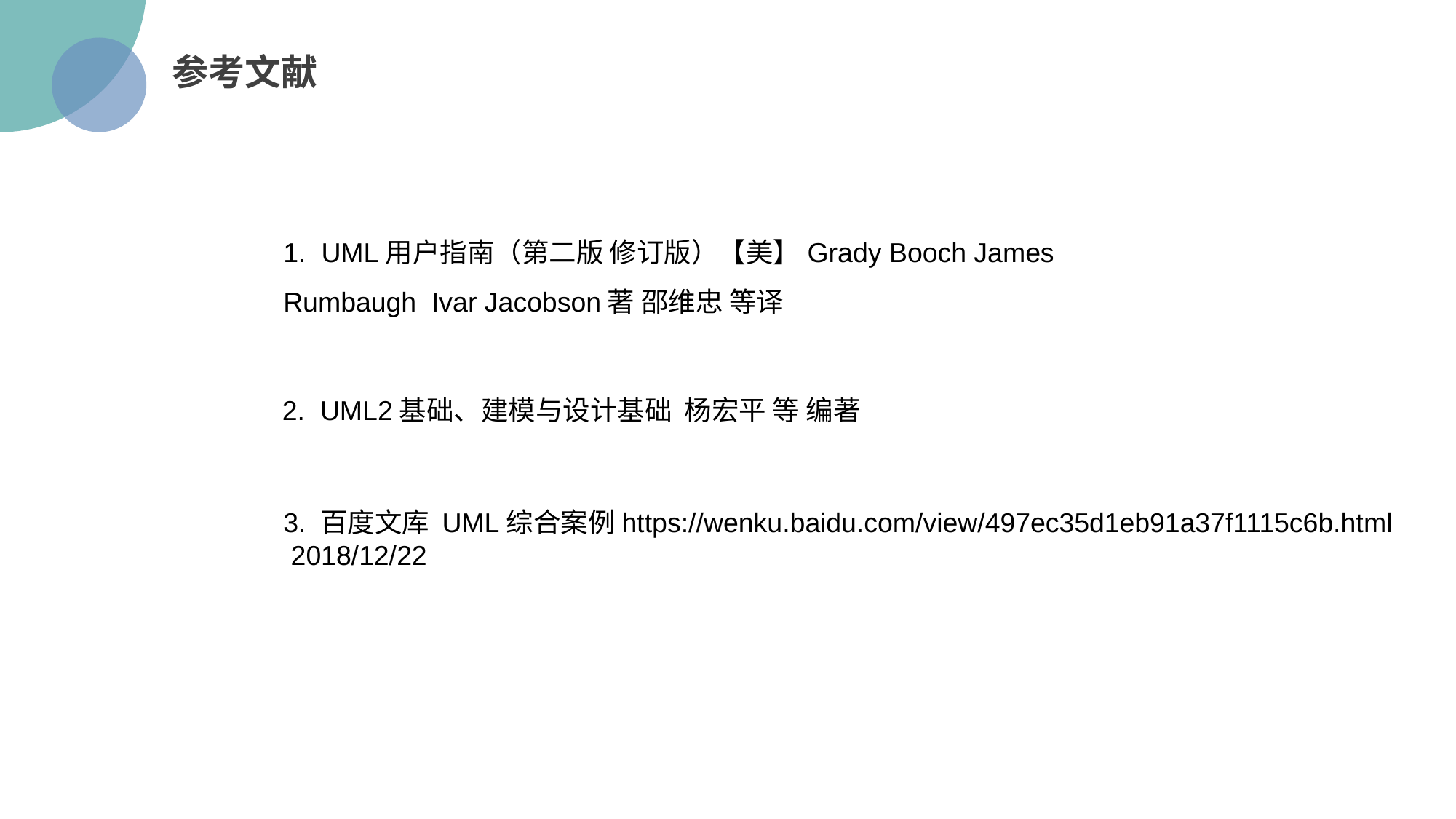

参考文献
1.  UML用户指南（第二版 修订版）【美】Grady Booch James Rumbaugh  Ivar Jacobson著 邵维忠 等译
2.  UML2基础、建模与设计基础  杨宏平 等 编著
3. 百度文库 UML综合案例https://wenku.baidu.com/view/497ec35d1eb91a37f1115c6b.html  2018/12/22